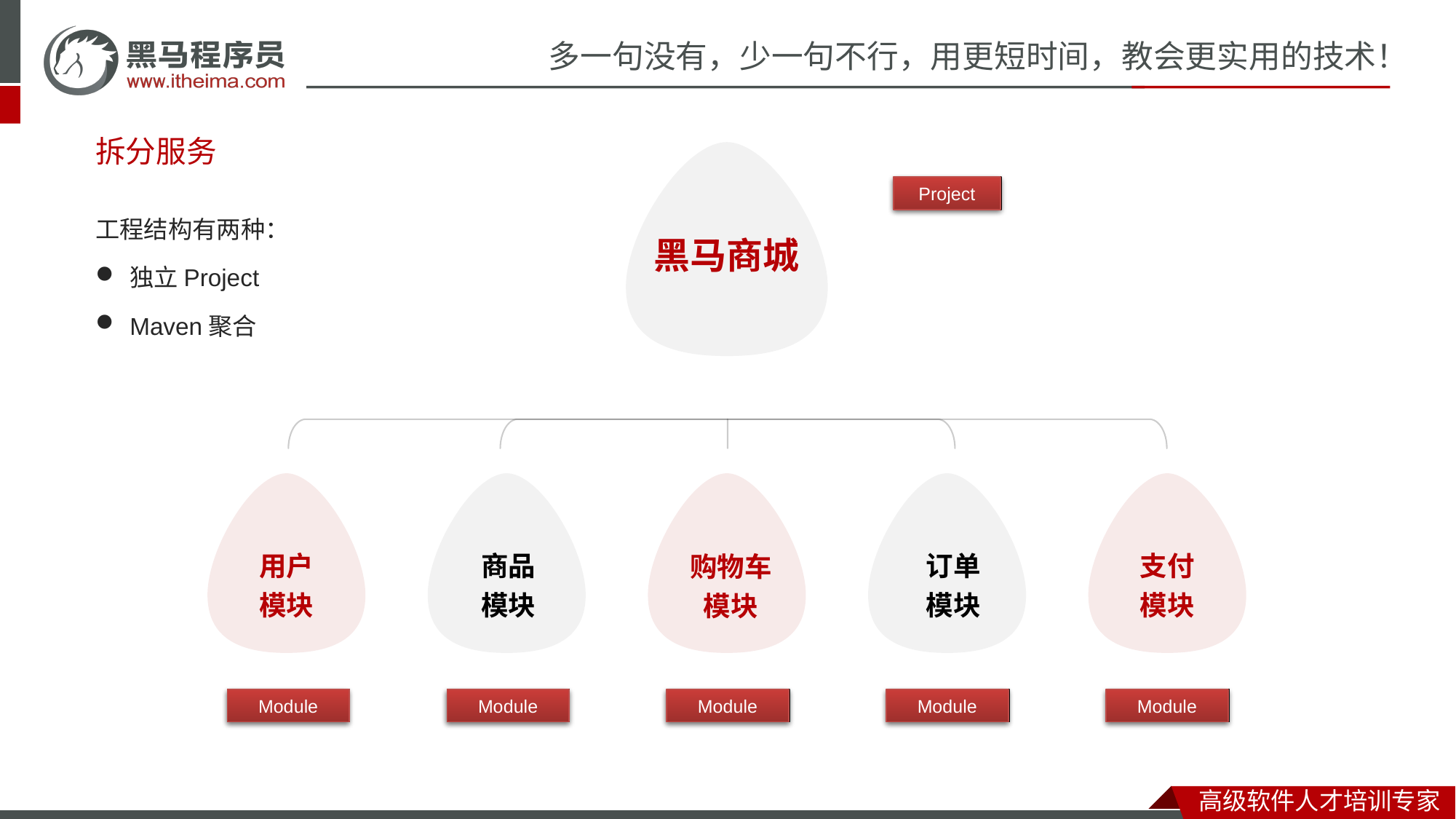

拆分服务

Project
文件夹
工程结构有两种：
独立Project
Maven聚合

黑马商城

用户
模块
商品
模块
订单
模块
支付
模块
购物车
模块
Module
Module
Module
Module
Module
Project
Project
Project
Project
Project